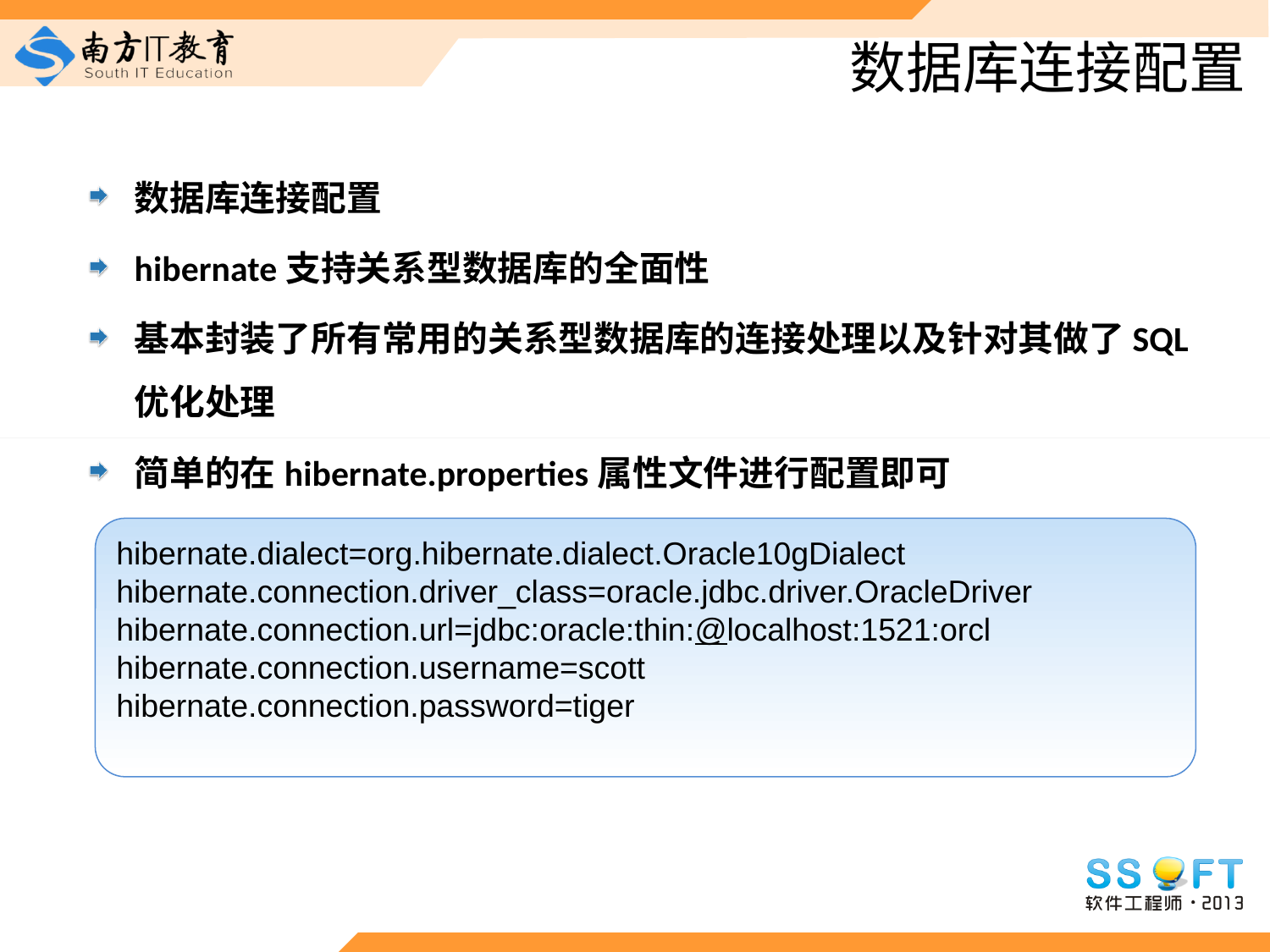

# 数据库连接配置
数据库连接配置
hibernate支持关系型数据库的全面性
基本封装了所有常用的关系型数据库的连接处理以及针对其做了SQL优化处理
简单的在hibernate.properties属性文件进行配置即可

hibernate.dialect=org.hibernate.dialect.Oracle10gDialect
hibernate.connection.driver_class=oracle.jdbc.driver.OracleDriver
hibernate.connection.url=jdbc:oracle:thin:@localhost:1521:orcl
hibernate.connection.username=scott
hibernate.connection.password=tiger